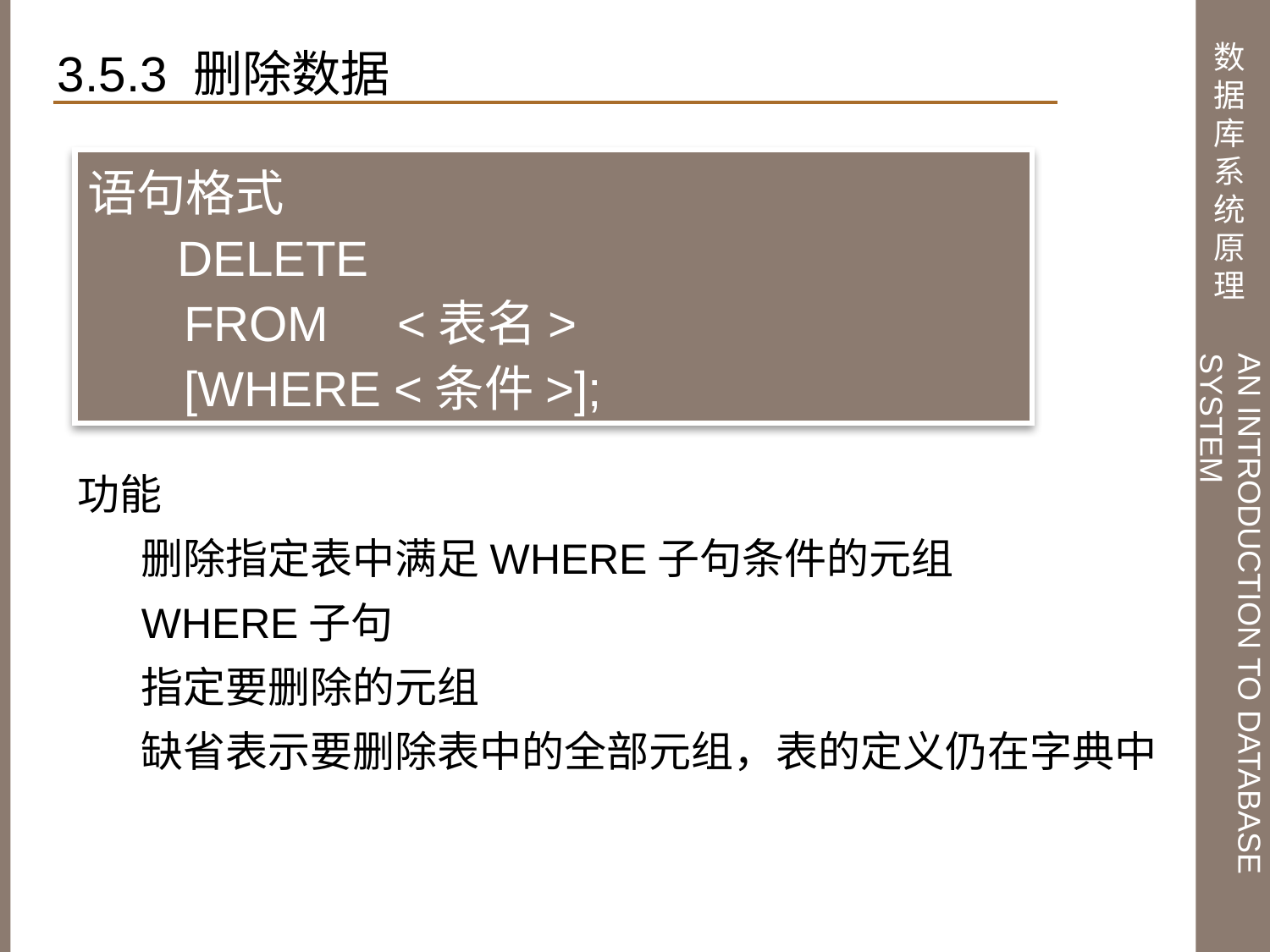

3.5.3 删除数据
语句格式
        DELETE
       FROM     <表名>
       [WHERE <条件>];
功能
删除指定表中满足WHERE子句条件的元组
WHERE子句
指定要删除的元组
缺省表示要删除表中的全部元组，表的定义仍在字典中